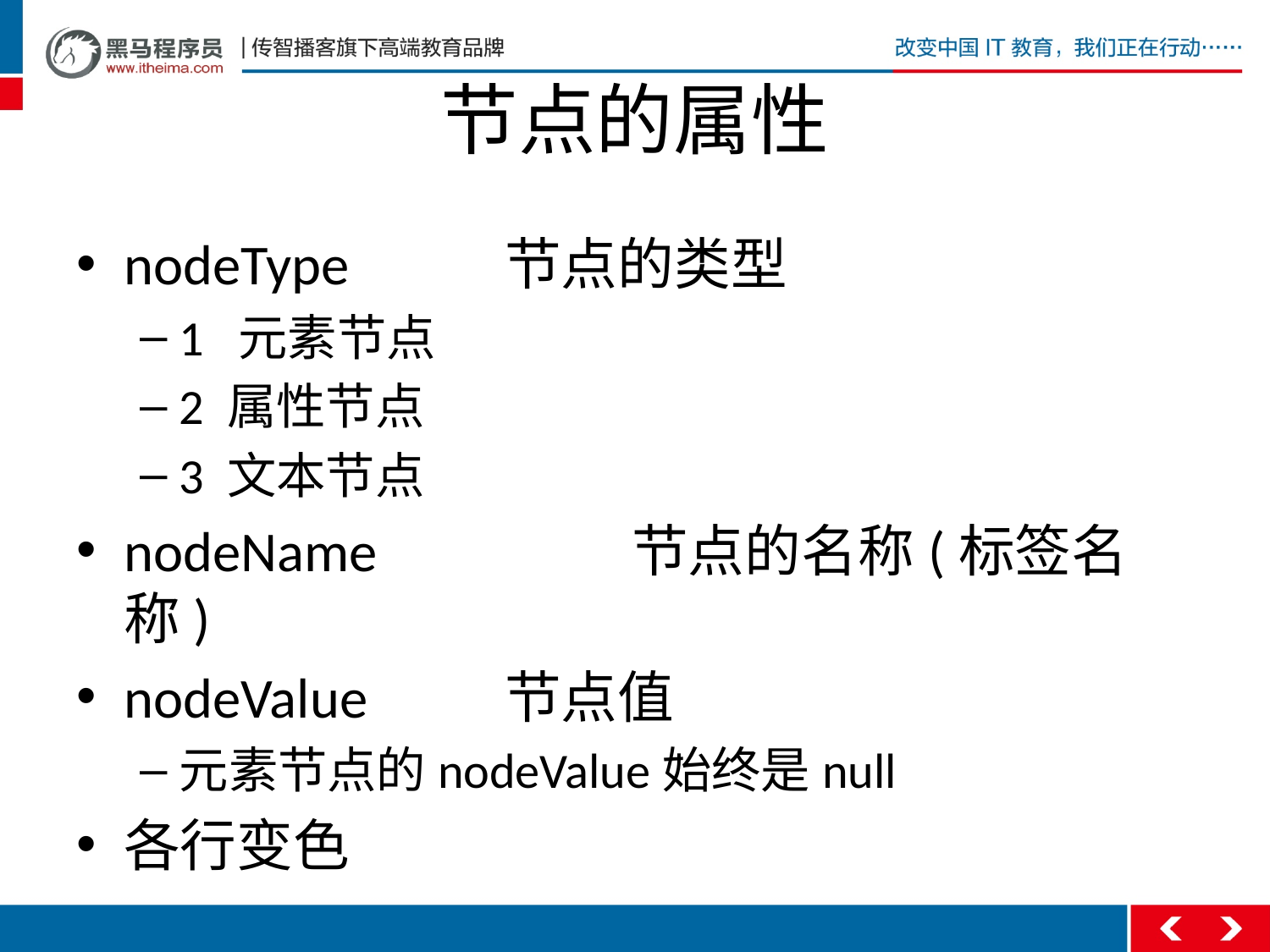

# 节点的属性
nodeType		节点的类型
1  元素节点
2 属性节点
3 文本节点
nodeName		节点的名称(标签名称)
nodeValue		节点值
元素节点的nodeValue始终是null
各行变色